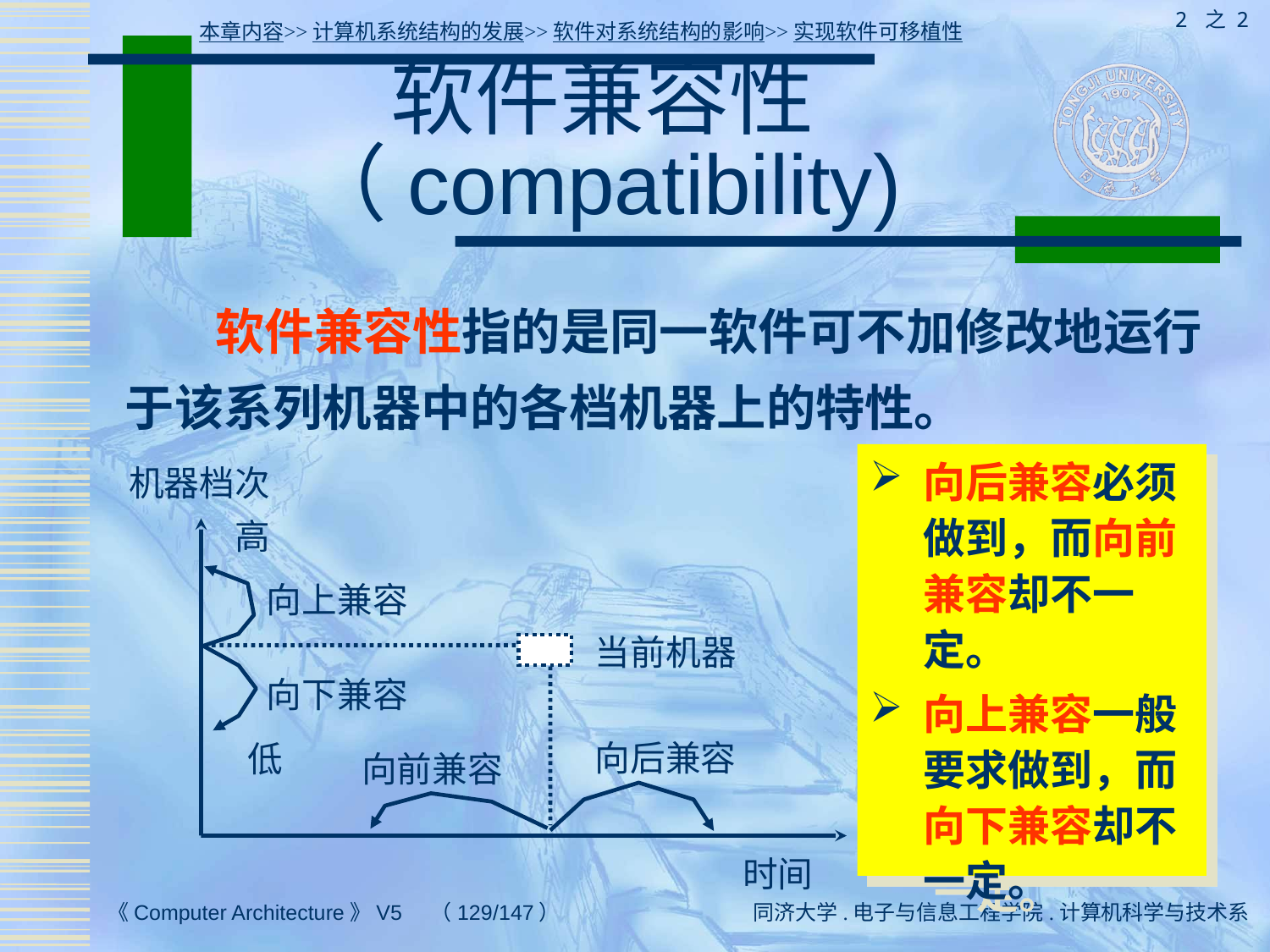

2 之 2
本章内容>>计算机系统结构的发展>>软件对系统结构的影响>>实现软件可移植性
# 软件兼容性（compatibility)
       软件兼容性指的是同一软件可不加修改地运行于该系列机器中的各档机器上的特性。
向后兼容必须做到，而向前兼容却不一定。
向上兼容一般要求做到，而向下兼容却不一定。
机器档次
高

向上兼容
当前机器

向下兼容

向后兼容
低
向前兼容

时间